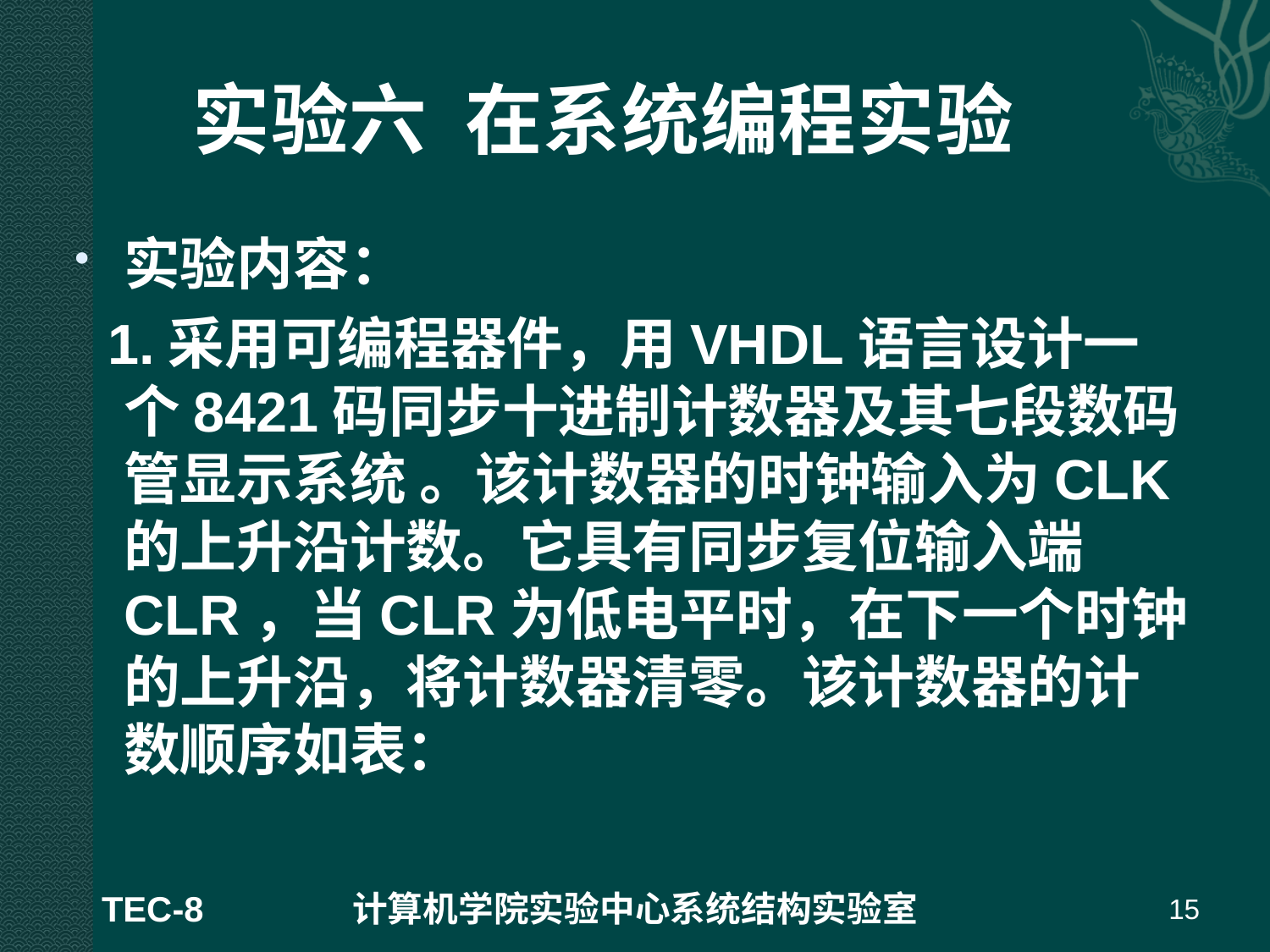

# 实验六  在系统编程实验
实验内容：
  1.采用可编程器件，用VHDL语言设计一个8421码同步十进制计数器及其七段数码管显示系统 。该计数器的时钟输入为CLK的上升沿计数。它具有同步复位输入端CLR，当CLR为低电平时，在下一个时钟的上升沿，将计数器清零。该计数器的计数顺序如表：

TEC-8
计算机学院实验中心系统结构实验室
15